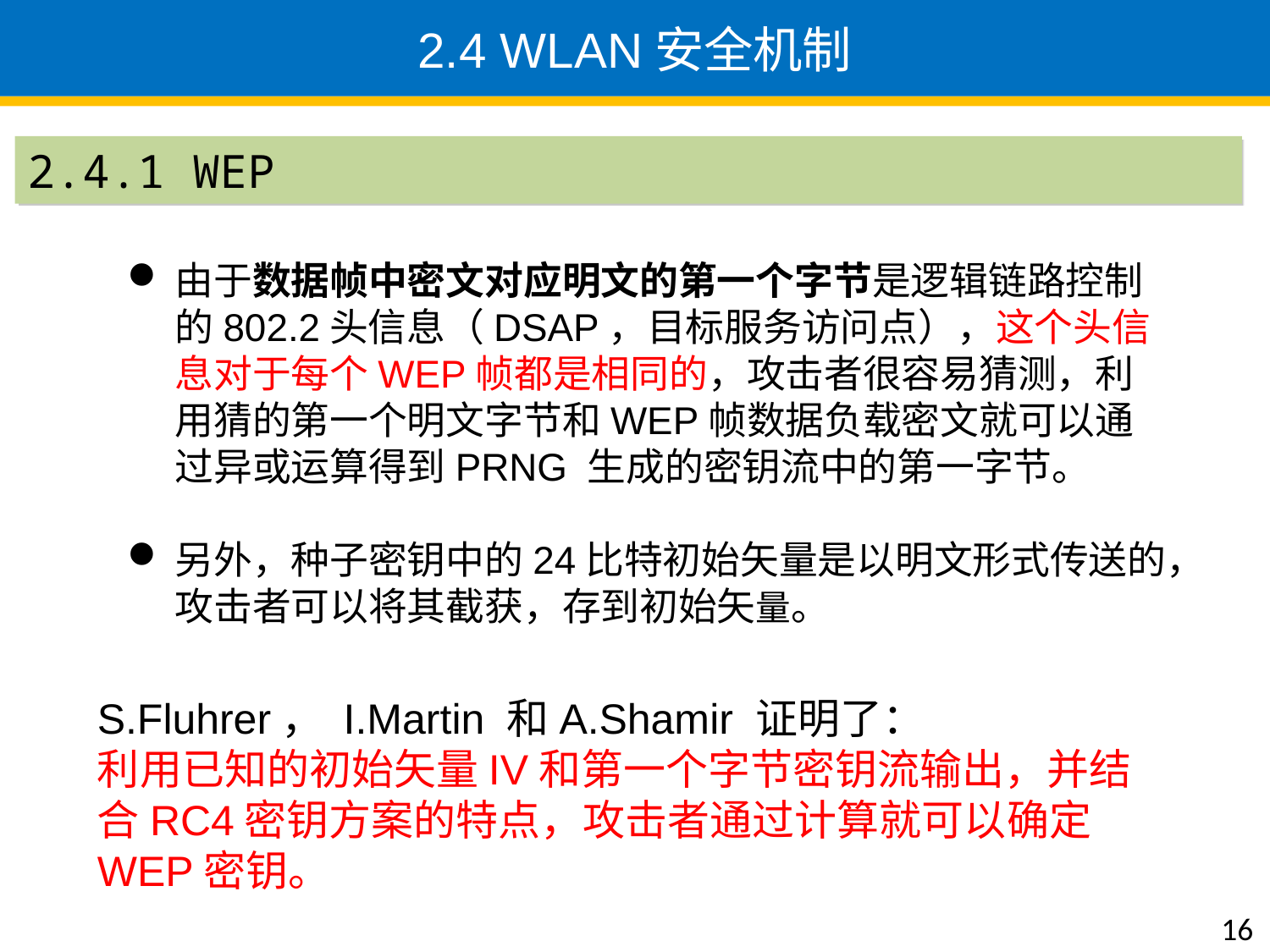

# 2.4 WLAN安全机制
2.4.1 WEP
由于数据帧中密文对应明文的第一个字节是逻辑链路控制的802.2头信息（DSAP，目标服务访问点），这个头信息对于每个WEP帧都是相同的，攻击者很容易猜测，利用猜的第一个明文字节和WEP帧数据负载密文就可以通过异或运算得到PRNG 生成的密钥流中的第一字节。

另外，种子密钥中的24比特初始矢量是以明文形式传送的，攻击者可以将其截获，存到初始矢量。

S.Fluhrer， I.Martin 和A.Shamir 证明了：
利用已知的初始矢量IV和第一个字节密钥流输出，并结合RC4密钥方案的特点，攻击者通过计算就可以确定WEP密钥。
16